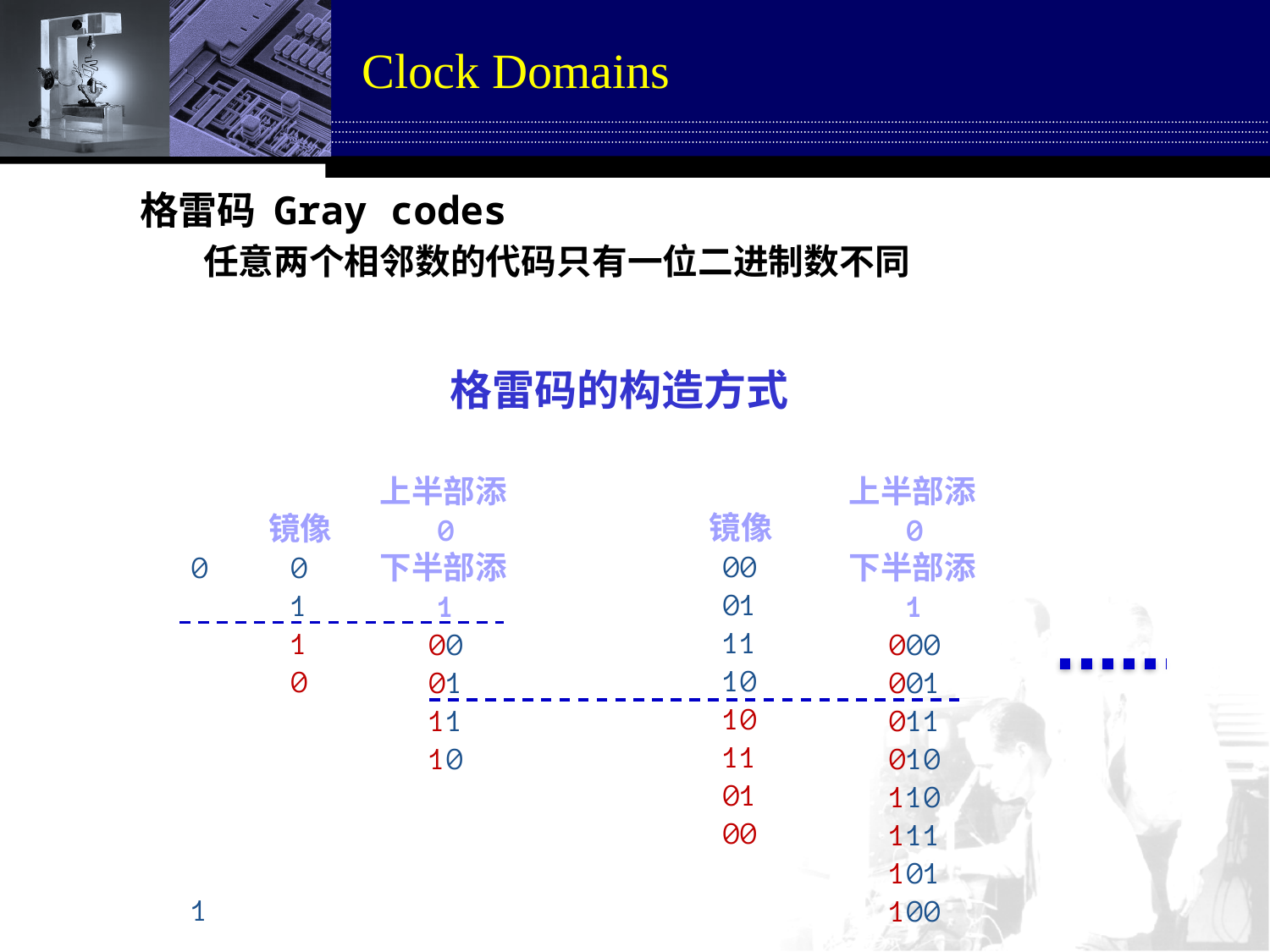

# Clock Domains
格雷码 Gray codes
任意两个相邻数的代码只有一位二进制数不同

格雷码的构造方式
上半部添0
下半部添1
00
01
11
10
上半部添0
下半部添1
000
001
011
010
110
111
101
100
镜像
00
01
11
10
10
11
01
00
镜像
0
1
1
0
0
1